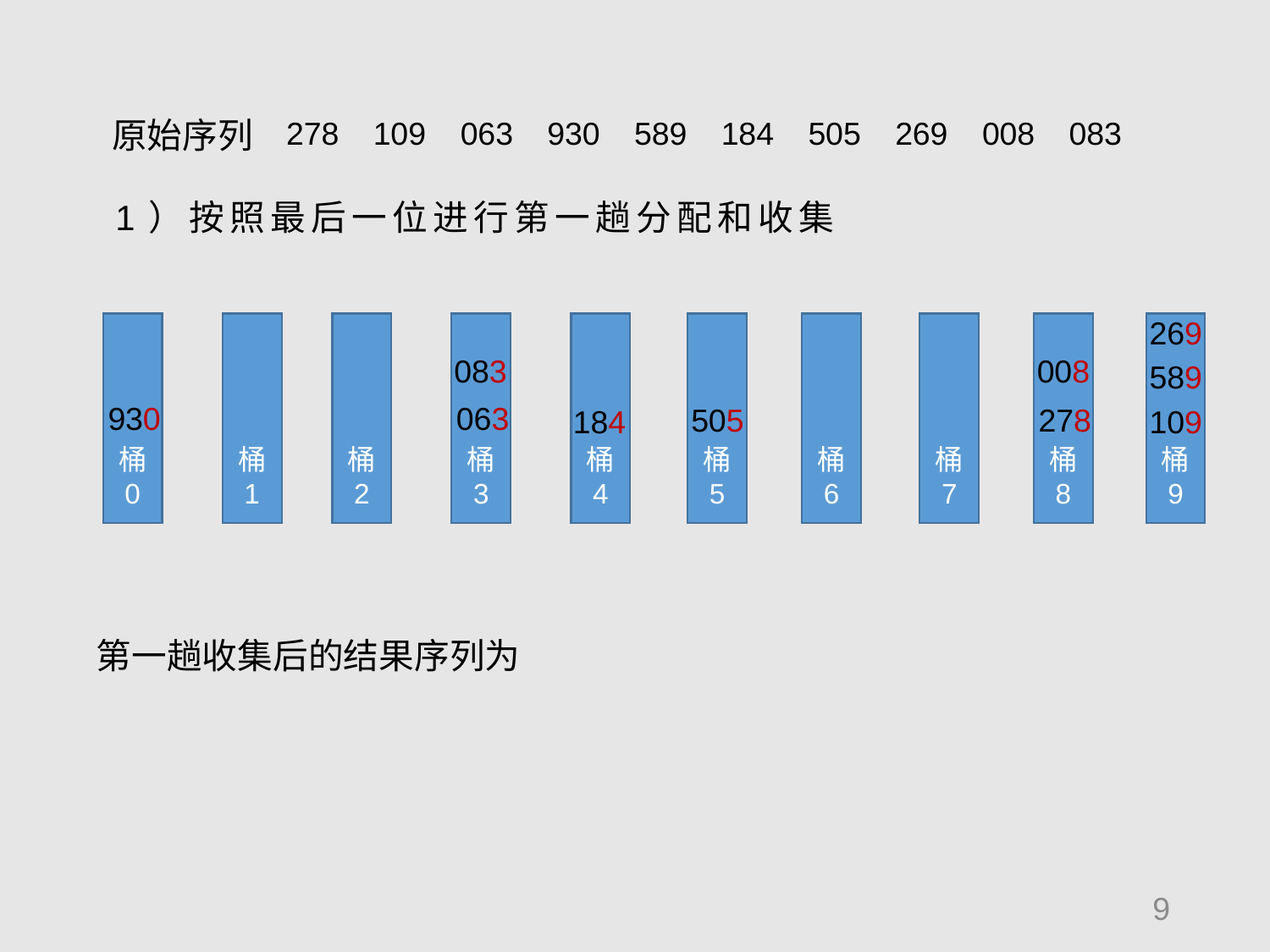

原始序列
278
109
063
930
589
184
505
269
008
083
1）按照最后一位进行第一趟分配和收集
269

桶
0

桶
1

桶
2

桶
3

桶
4

桶
5

桶
6

桶
7

桶
8

桶
9
083
008
589
930
063
505
278
184
109
第一趟收集后的结果序列为
9